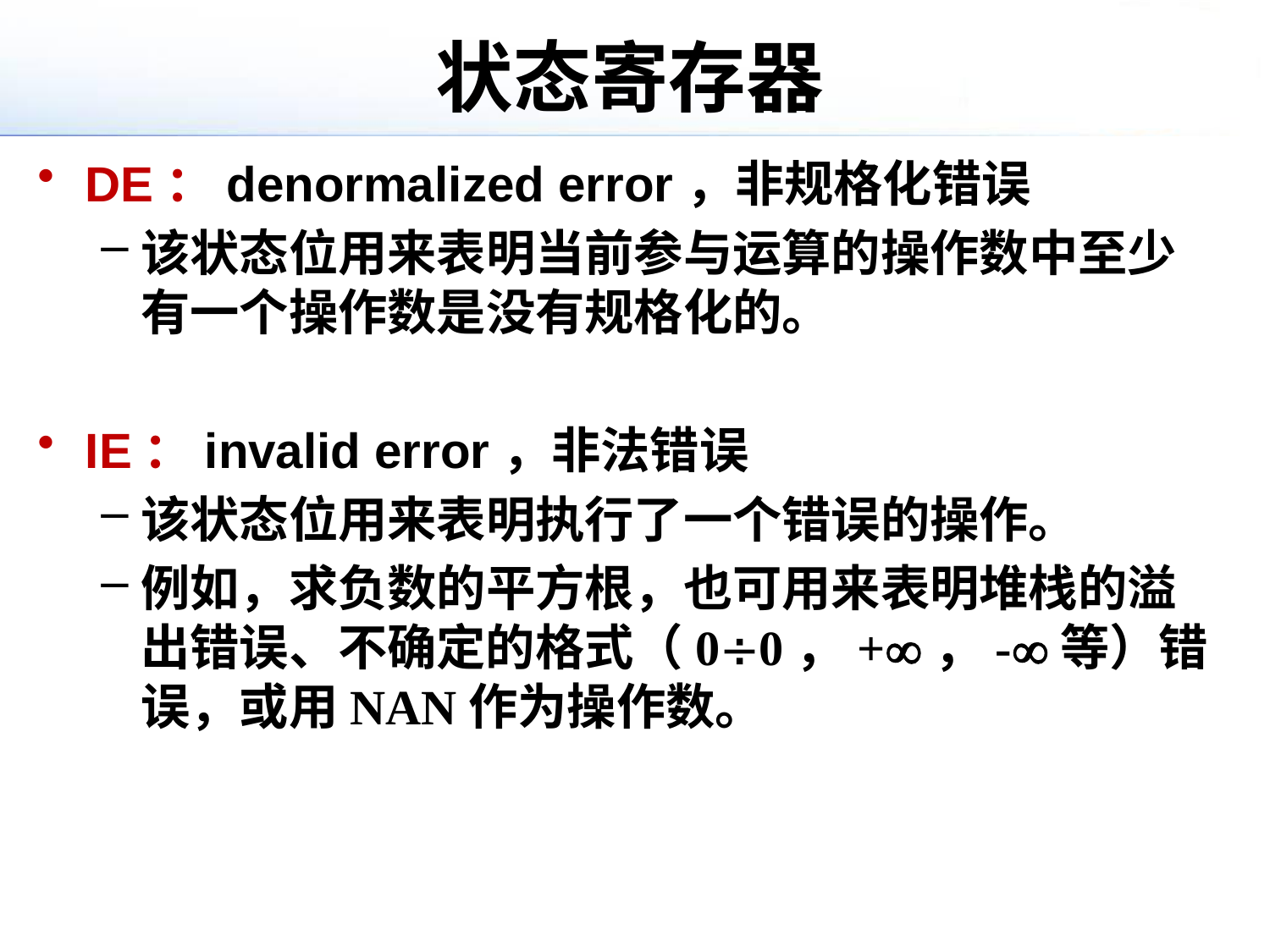

# 状态寄存器
DE：denormalized error，非规格化错误
该状态位用来表明当前参与运算的操作数中至少有一个操作数是没有规格化的。

IE：invalid error，非法错误
该状态位用来表明执行了一个错误的操作。
例如，求负数的平方根，也可用来表明堆栈的溢出错误、不确定的格式（0÷0，+∞，-∞等）错误，或用NAN作为操作数。